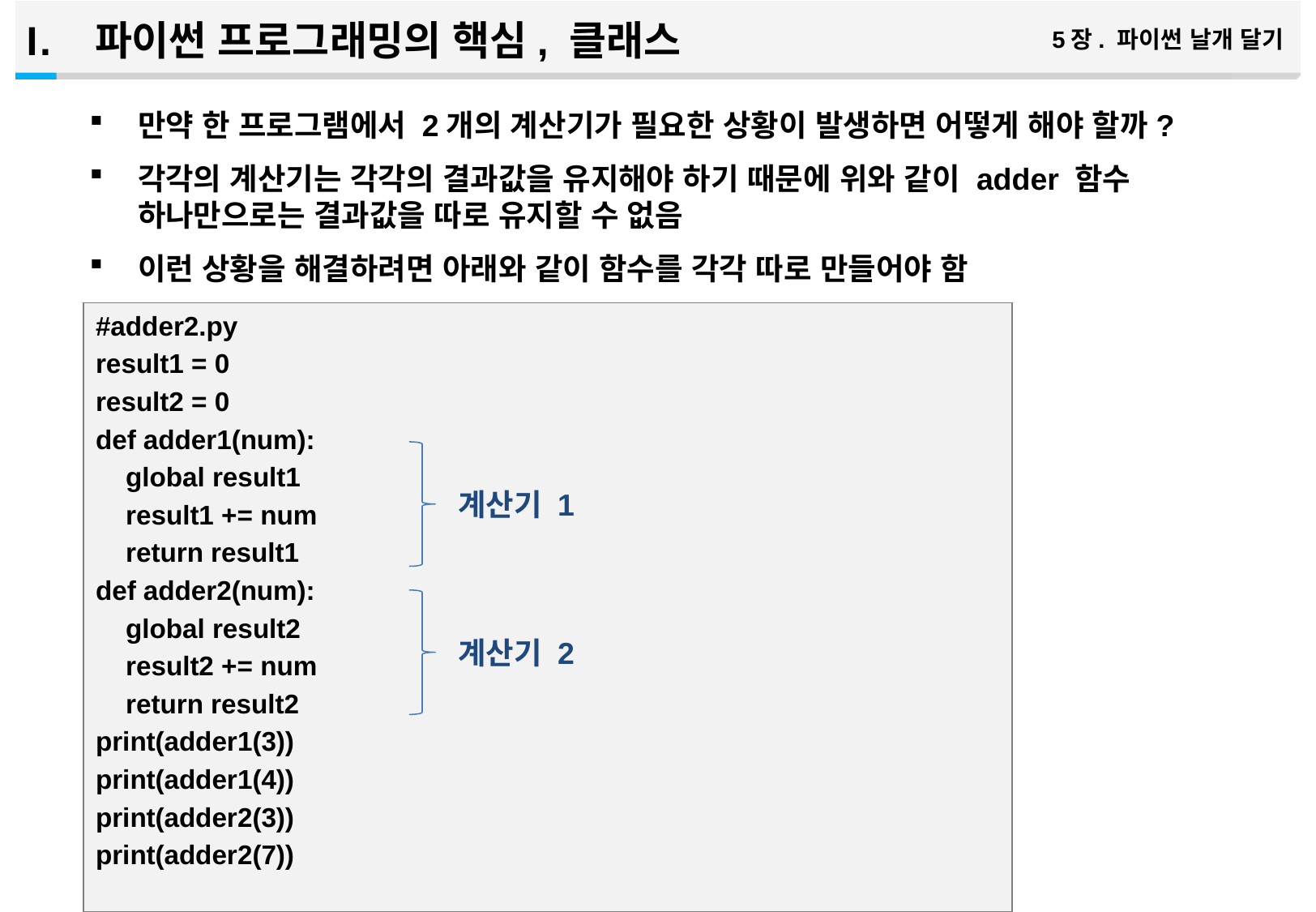

파이썬 프로그래밍의 핵심, 클래스
5장. 파이썬 날개 달기
만약 한 프로그램에서 2개의 계산기가 필요한 상황이 발생하면 어떻게 해야 할까?
각각의 계산기는 각각의 결과값을 유지해야 하기 때문에 위와 같이 adder 함수     하나만으로는 결과값을 따로 유지할 수 없음
이런 상황을 해결하려면 아래와 같이 함수를 각각 따로 만들어야 함
#adder2.py
result1 = 0
result2 = 0
def adder1(num):
    global result1
    result1 += num
    return result1
def adder2(num):
    global result2
    result2 += num
    return result2
print(adder1(3))
print(adder1(4))
print(adder2(3))
print(adder2(7))

계산기 1

계산기 2
3